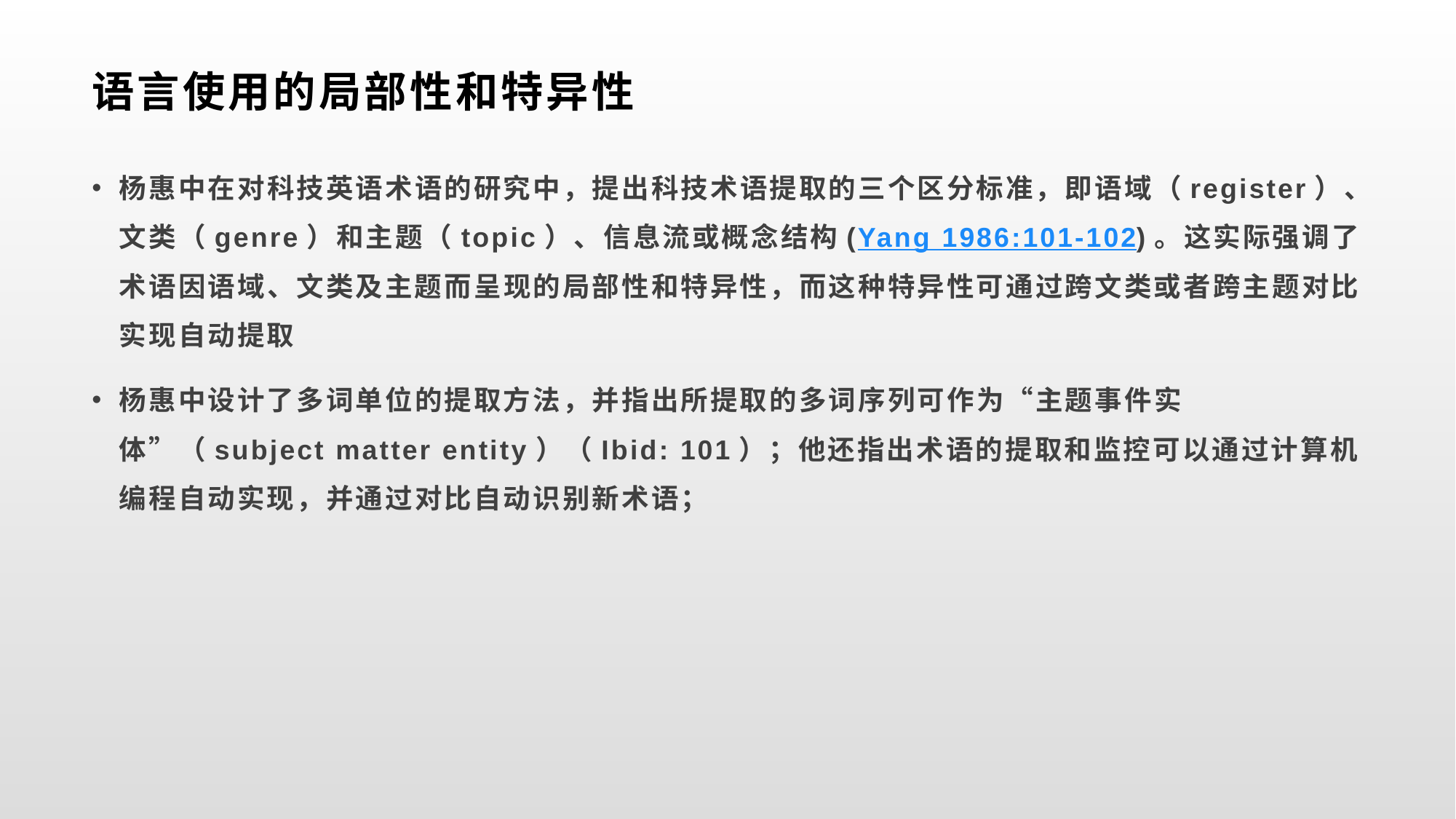

# 语言使用的局部性和特异性
杨惠中在对科技英语术语的研究中，提出科技术语提取的三个区分标准，即语域（register）、文类（genre）和主题（topic）、信息流或概念结构(Yang 1986:101-102)。这实际强调了术语因语域、文类及主题而呈现的局部性和特异性，而这种特异性可通过跨文类或者跨主题对比实现自动提取
杨惠中设计了多词单位的提取方法，并指出所提取的多词序列可作为“主题事件实体”（subject matter entity）（Ibid: 101）；他还指出术语的提取和监控可以通过计算机编程自动实现，并通过对比自动识别新术语；